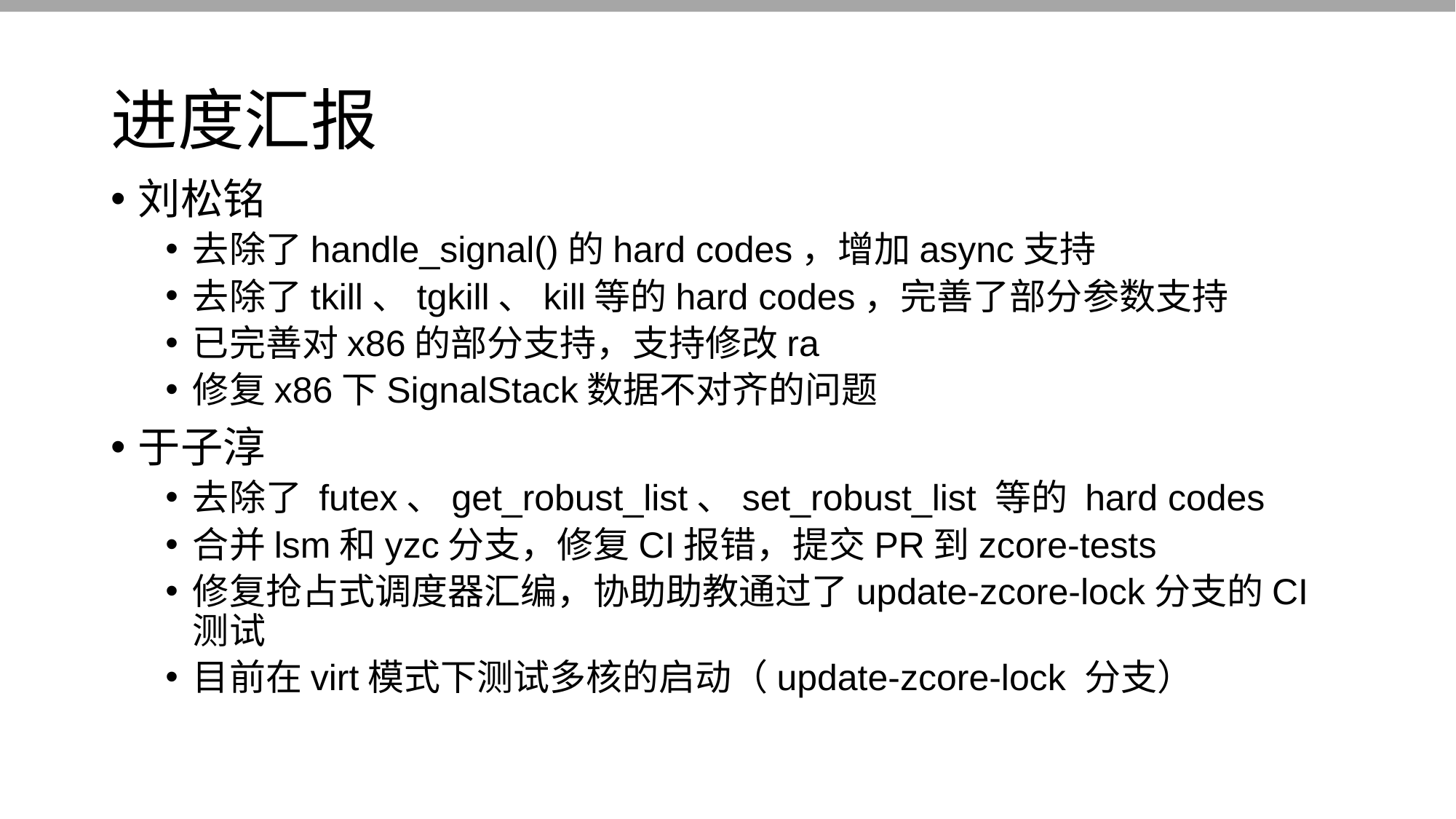

# 进度汇报
刘松铭
去除了handle_signal()的hard codes，增加async支持
去除了tkill、tgkill、kill等的hard codes，完善了部分参数支持
已完善对x86的部分支持，支持修改ra
修复x86下SignalStack数据不对齐的问题
于子淳
去除了 futex、get_robust_list、set_robust_list 等的 hard codes
合并lsm和yzc分支，修复CI报错，提交PR到zcore-tests
修复抢占式调度器汇编，协助助教通过了update-zcore-lock分支的CI测试
目前在virt模式下测试多核的启动（update-zcore-lock 分支）
2